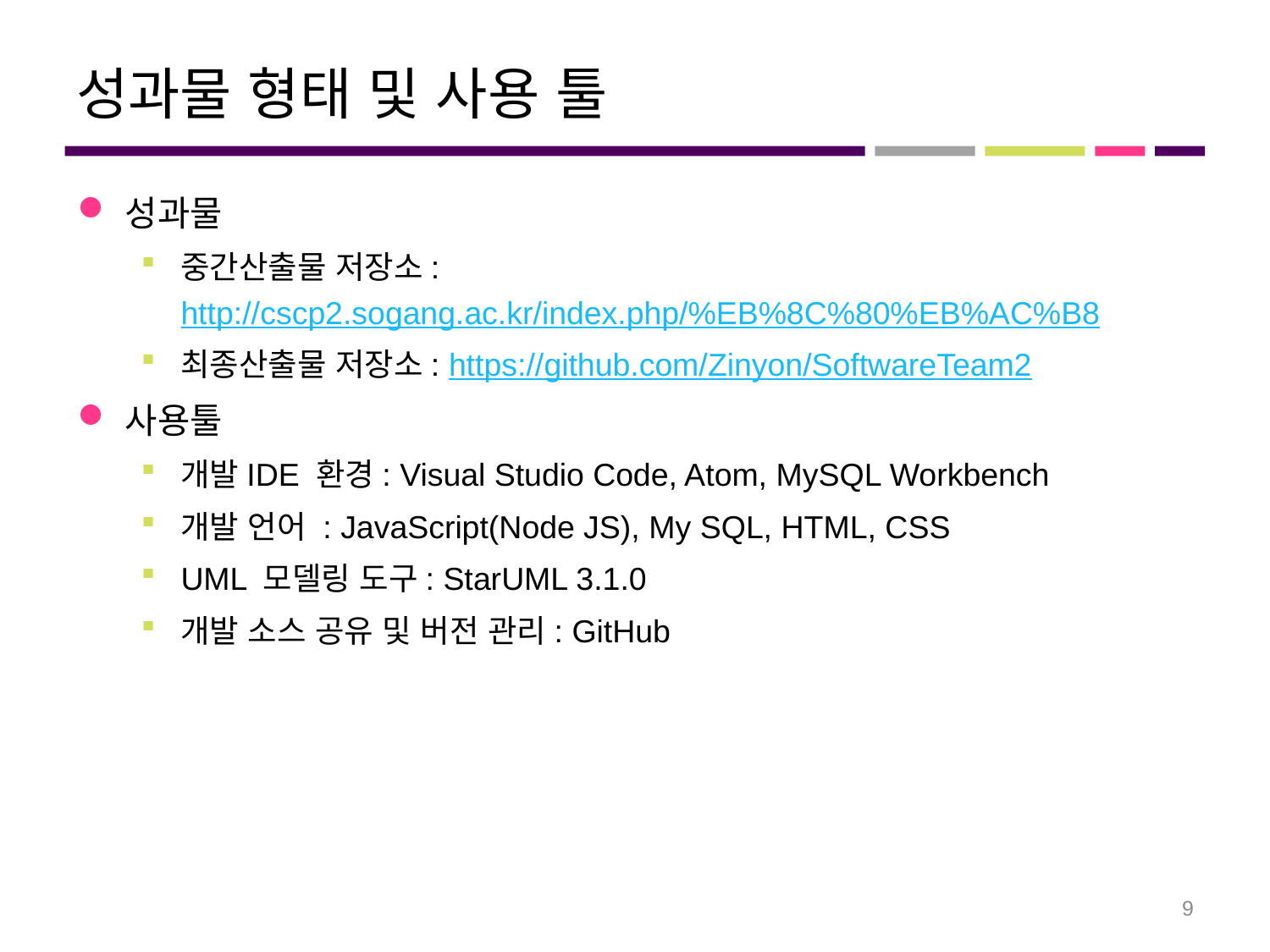

# 성과물 형태 및 사용 툴
성과물
중간산출물 저장소: http://cscp2.sogang.ac.kr/index.php/%EB%8C%80%EB%AC%B8
최종산출물 저장소: https://github.com/Zinyon/SoftwareTeam2
사용툴
개발IDE 환경: Visual Studio Code, Atom, MySQL Workbench
개발 언어 : JavaScript(Node JS), My SQL, HTML, CSS
UML 모델링 도구: StarUML 3.1.0
개발 소스 공유 및 버전 관리: GitHub

9